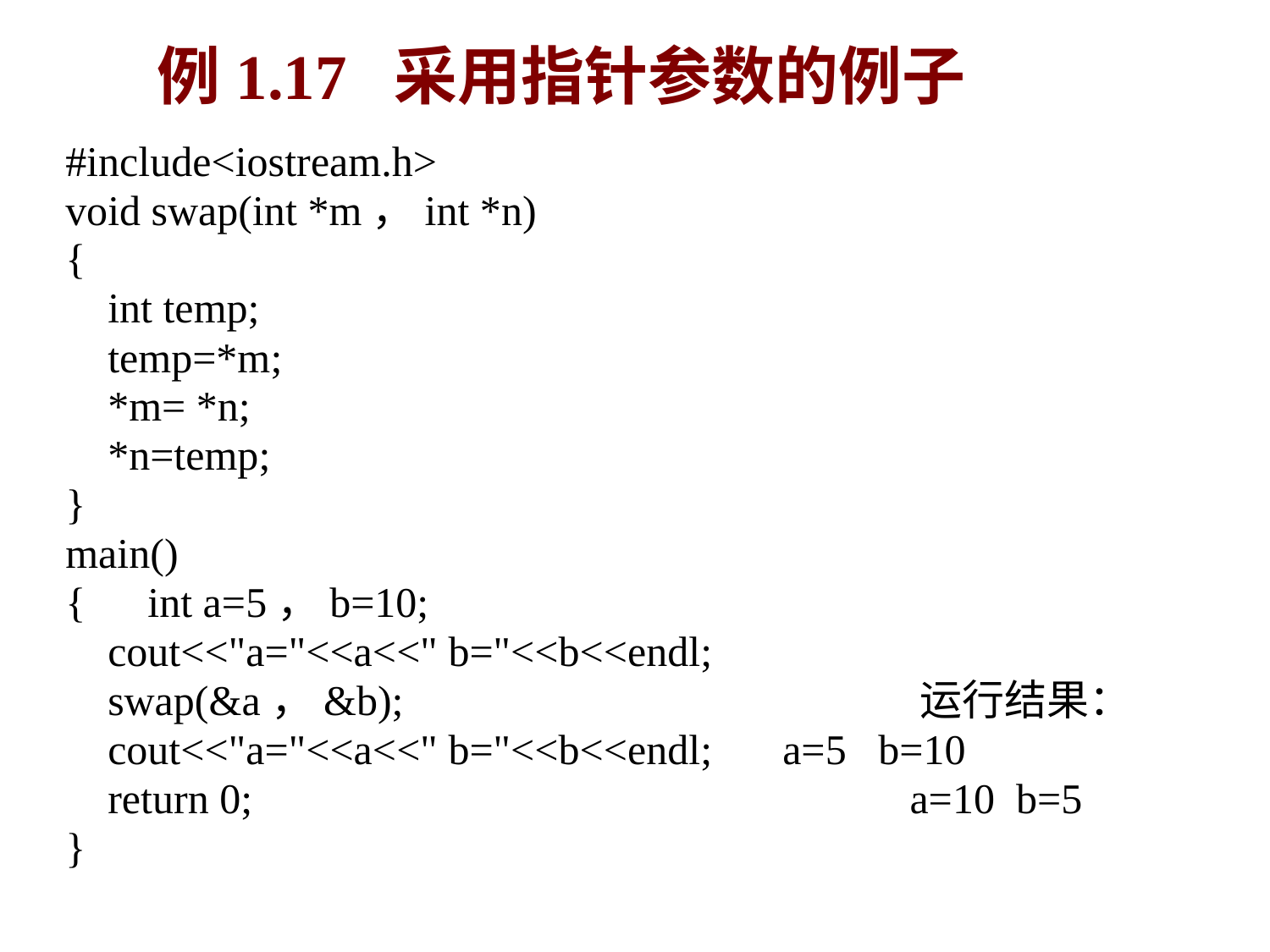

例1.17  采用指针参数的例子
#include<iostream.h>
void swap(int *m，int *n)
{
    int temp;
    temp=*m;
    *m= *n;
    *n=temp;
}
main()
{	    int a=5，b=10;
    cout<<"a="<<a<<" b="<<b<<endl;
    swap(&a，&b);	                                        运行结果：
    cout<<"a="<<a<<" b="<<b<<endl;	    a=5   b=10
    return 0;	                                                    a=10  b=5
}